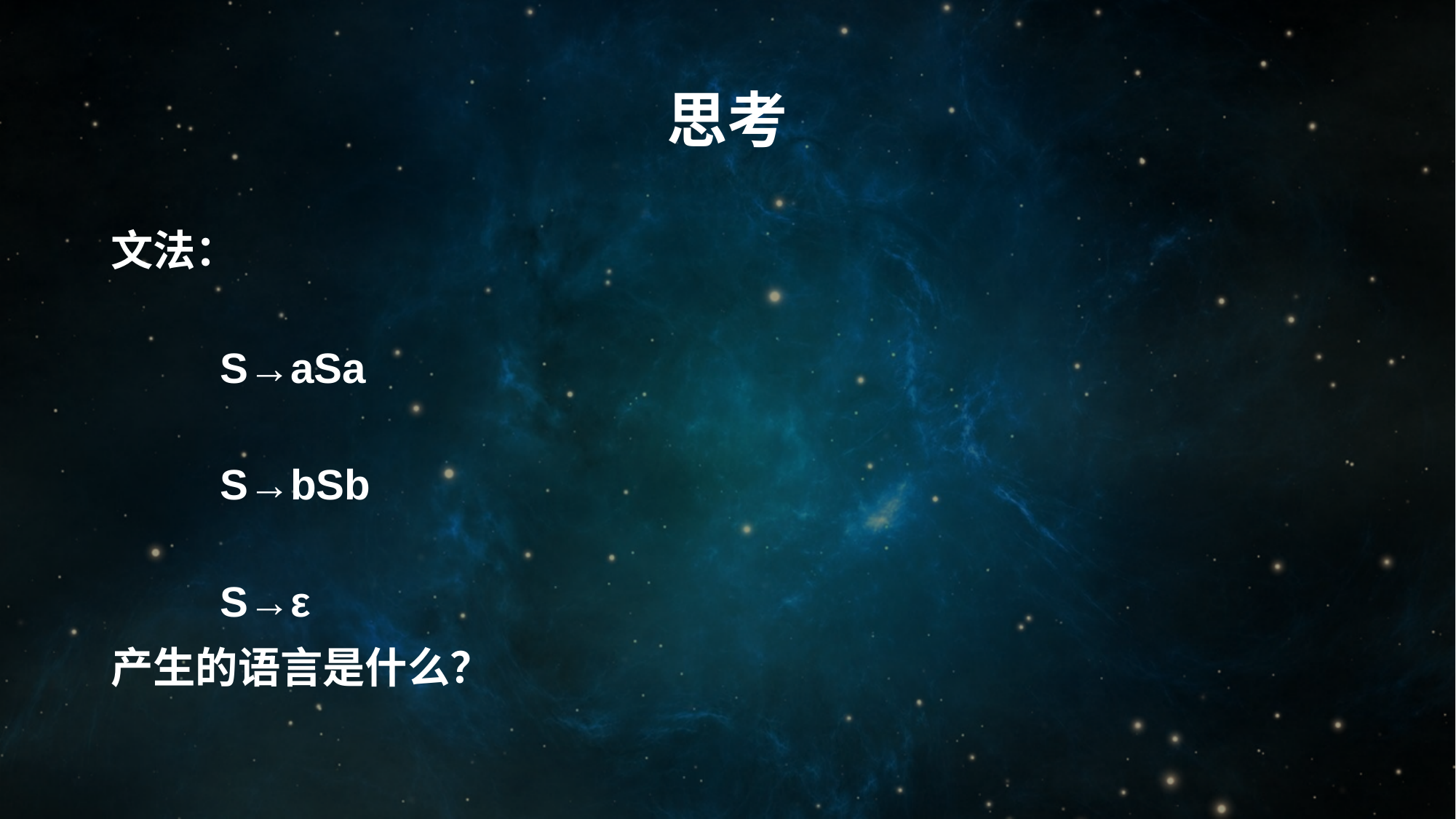

# 思考
文法：
												S→aSa
												S→bSb
												S→ε
产生的语言是什么？